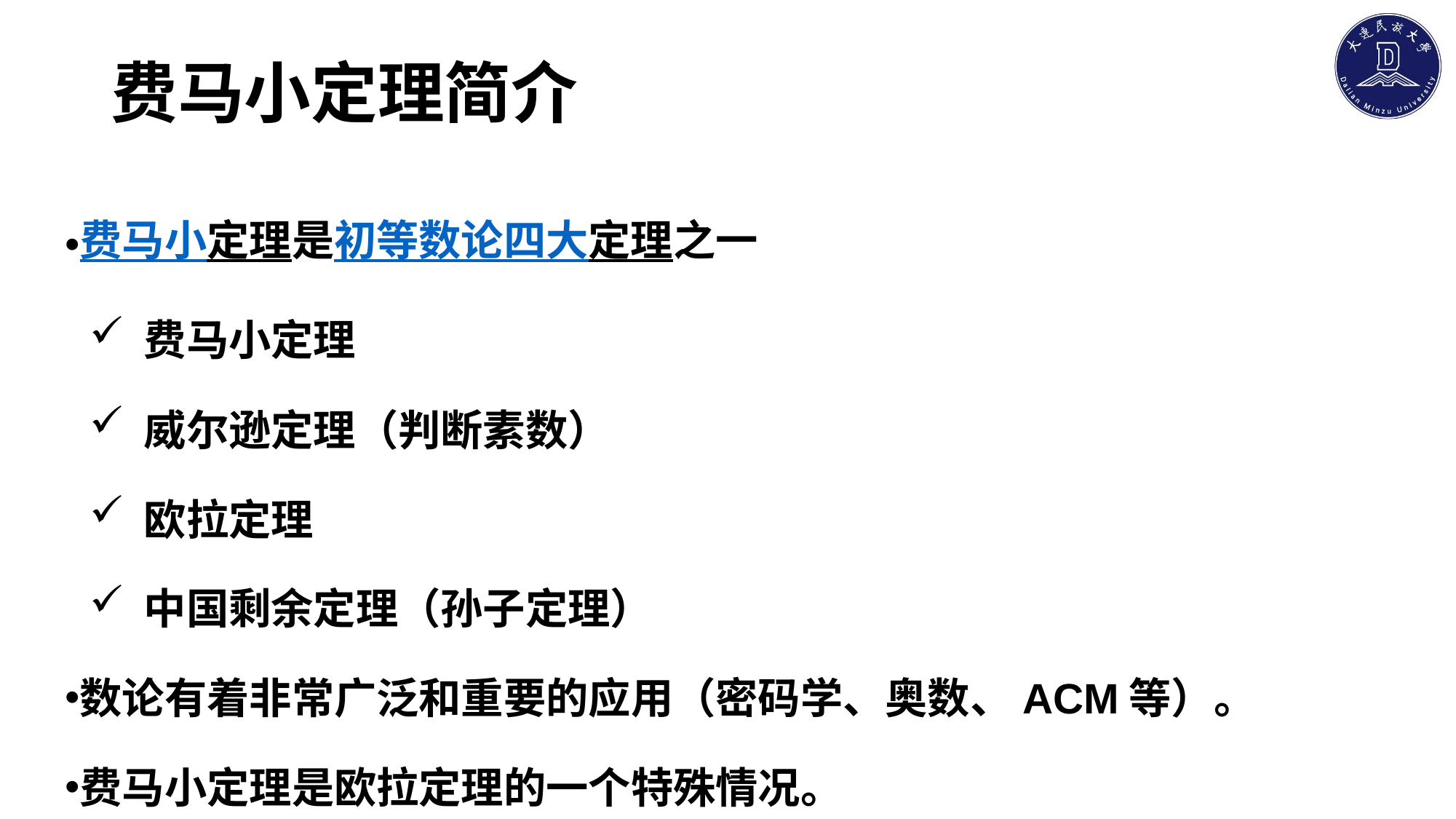

# 费马小定理简介
费马小定理是初等数论四大定理之一
费马小定理
威尔逊定理（判断素数）
欧拉定理
中国剩余定理（孙子定理）
数论有着非常广泛和重要的应用（密码学、奥数、ACM等）。
费马小定理是欧拉定理的一个特殊情况。